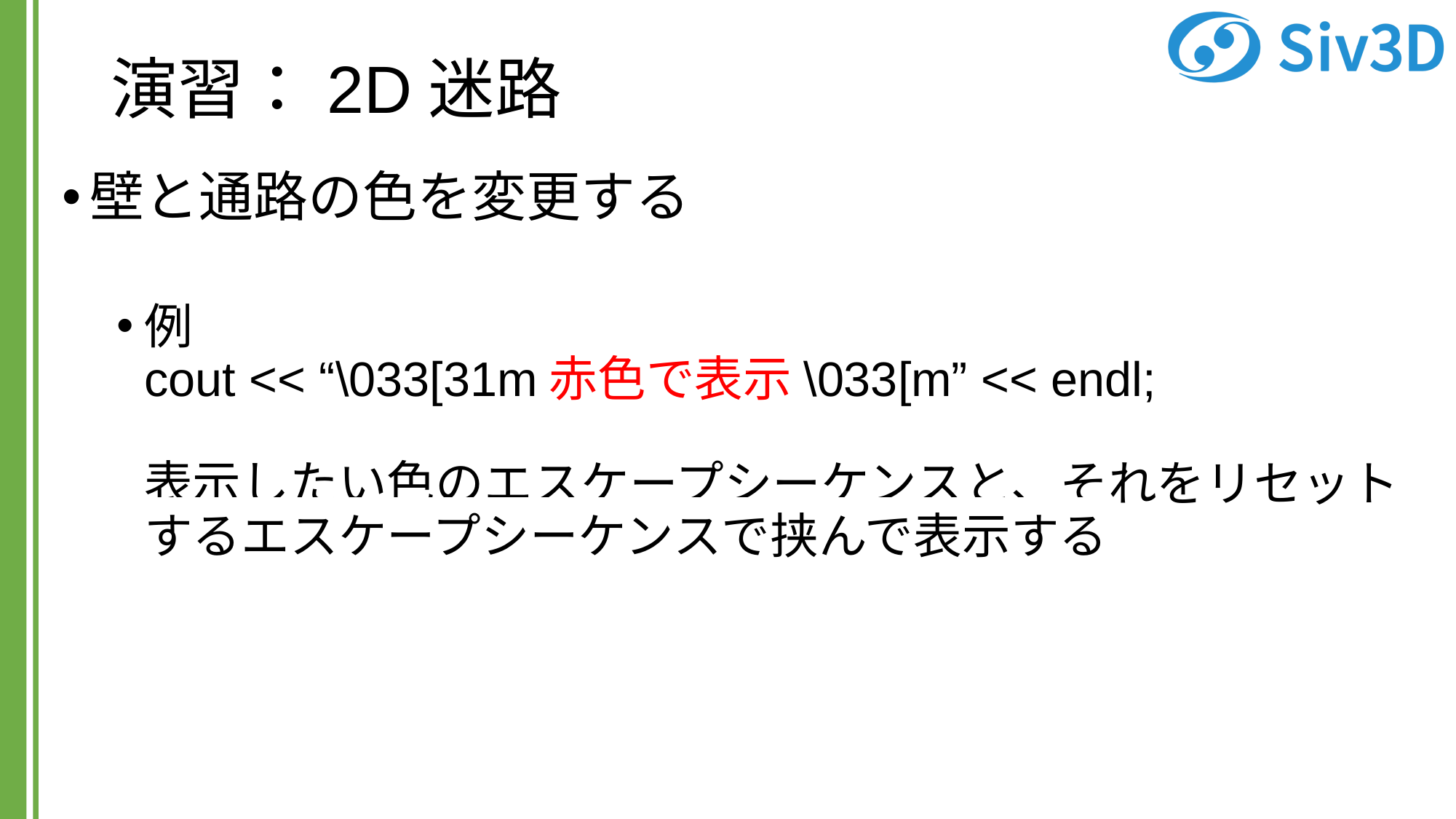

# 演習：2D迷路
壁と通路の色を変更する
例
cout << “\033[31m赤色で表示\033[m” << endl;
表示したい色のエスケープシーケンスと、それをリセット
するエスケープシーケンスで挟んで表示する